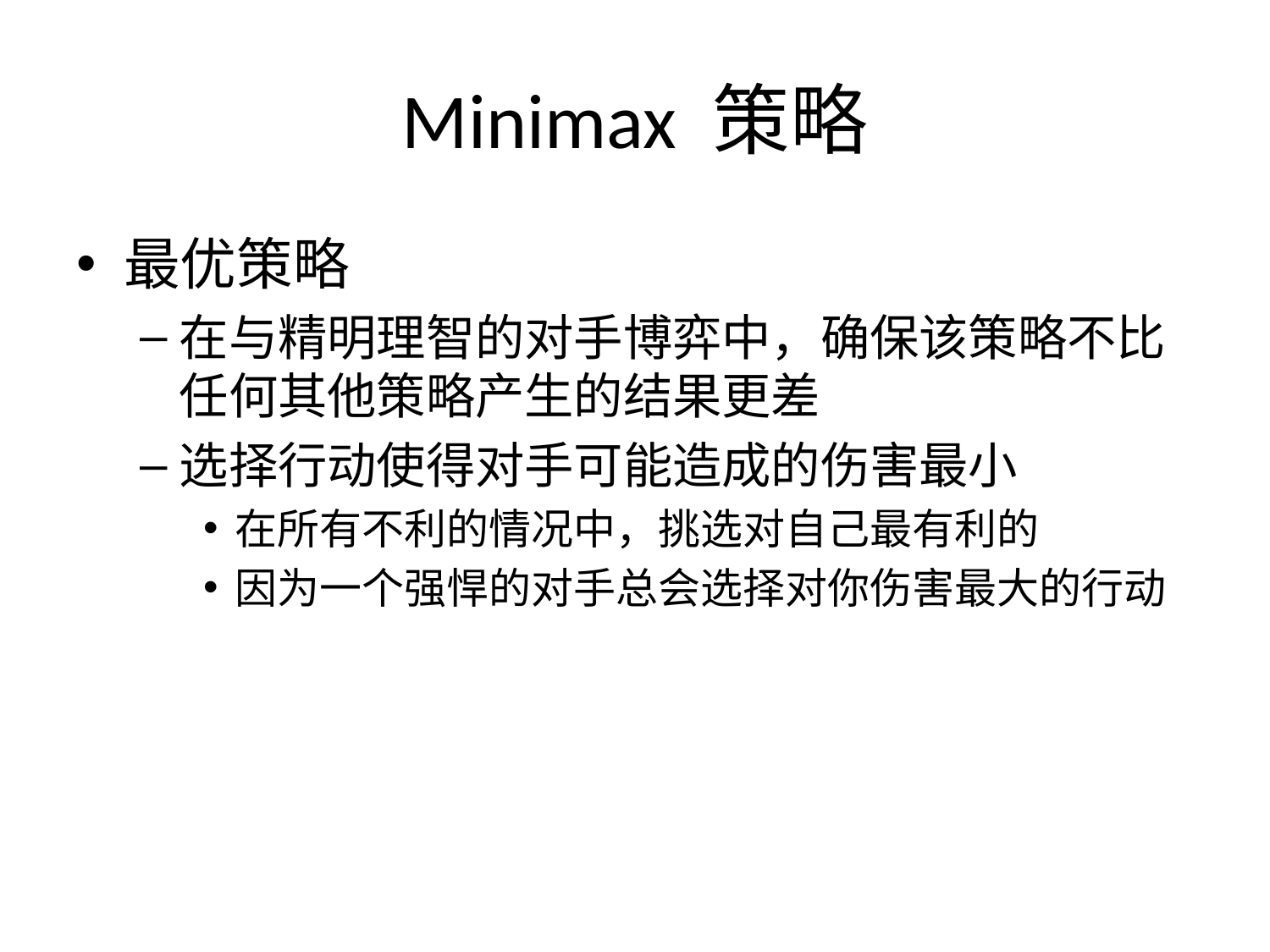

# Minimax 策略
最优策略
在与精明理智的对手博弈中，确保该策略不比任何其他策略产生的结果更差
选择行动使得对手可能造成的伤害最小
在所有不利的情况中，挑选对自己最有利的
因为一个强悍的对手总会选择对你伤害最大的行动